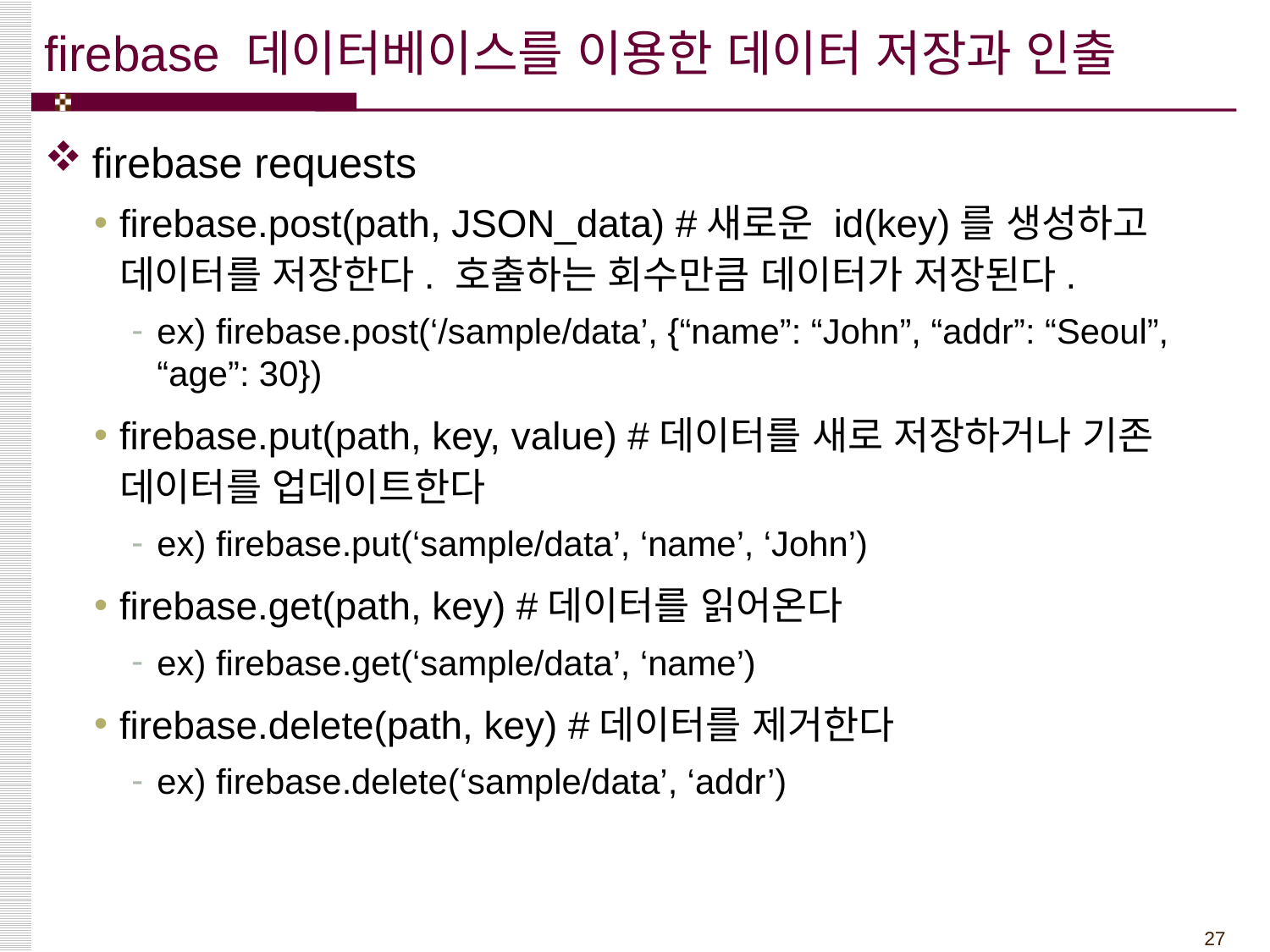

# firebase 데이터베이스를 이용한 데이터 저장과 인출
firebase requests
firebase.post(path, JSON_data) #새로운 id(key)를 생성하고 데이터를 저장한다. 호출하는 회수만큼 데이터가 저장된다.
ex) firebase.post(‘/sample/data’, {“name”: “John”, “addr”: “Seoul”, “age”: 30})
firebase.put(path, key, value) #데이터를 새로 저장하거나 기존 데이터를 업데이트한다
ex) firebase.put(‘sample/data’, ‘name’, ‘John’)
firebase.get(path, key) #데이터를 읽어온다
ex) firebase.get(‘sample/data’, ‘name’)
firebase.delete(path, key) #데이터를 제거한다
ex) firebase.delete(‘sample/data’, ‘addr’)